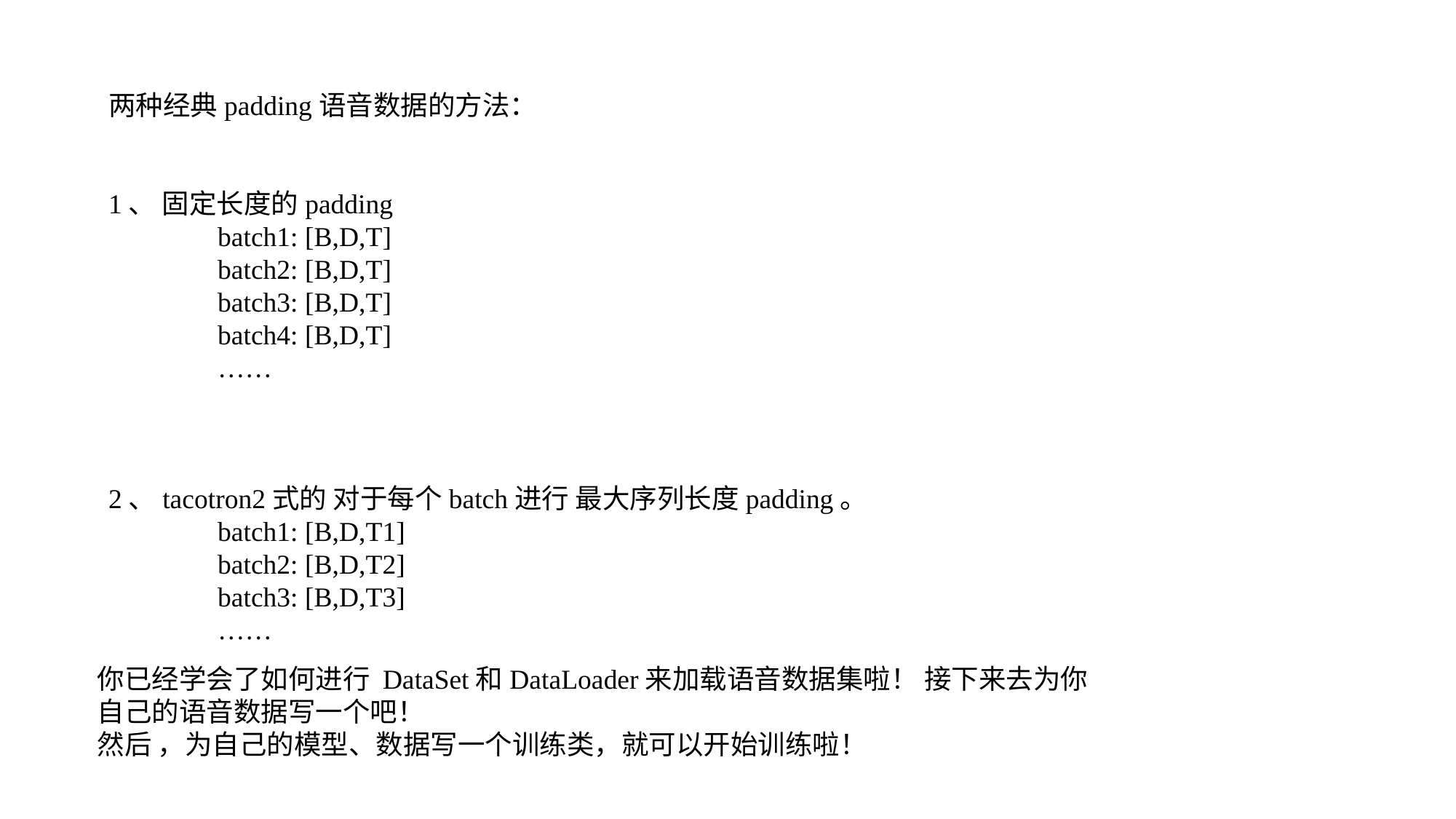

两种经典padding语音数据的方法：

1、 固定长度的padding
	batch1: [B,D,T]
	batch2: [B,D,T]
	batch3: [B,D,T]
	batch4: [B,D,T]
	……

2、tacotron2式的 对于每个batch进行 最大序列长度padding。
	batch1: [B,D,T1]
	batch2: [B,D,T2]
	batch3: [B,D,T3]
	……
你已经学会了如何进行 DataSet和DataLoader来加载语音数据集啦！ 接下来去为你自己的语音数据写一个吧！
然后 ，为自己的模型、数据写一个训练类，就可以开始训练啦！